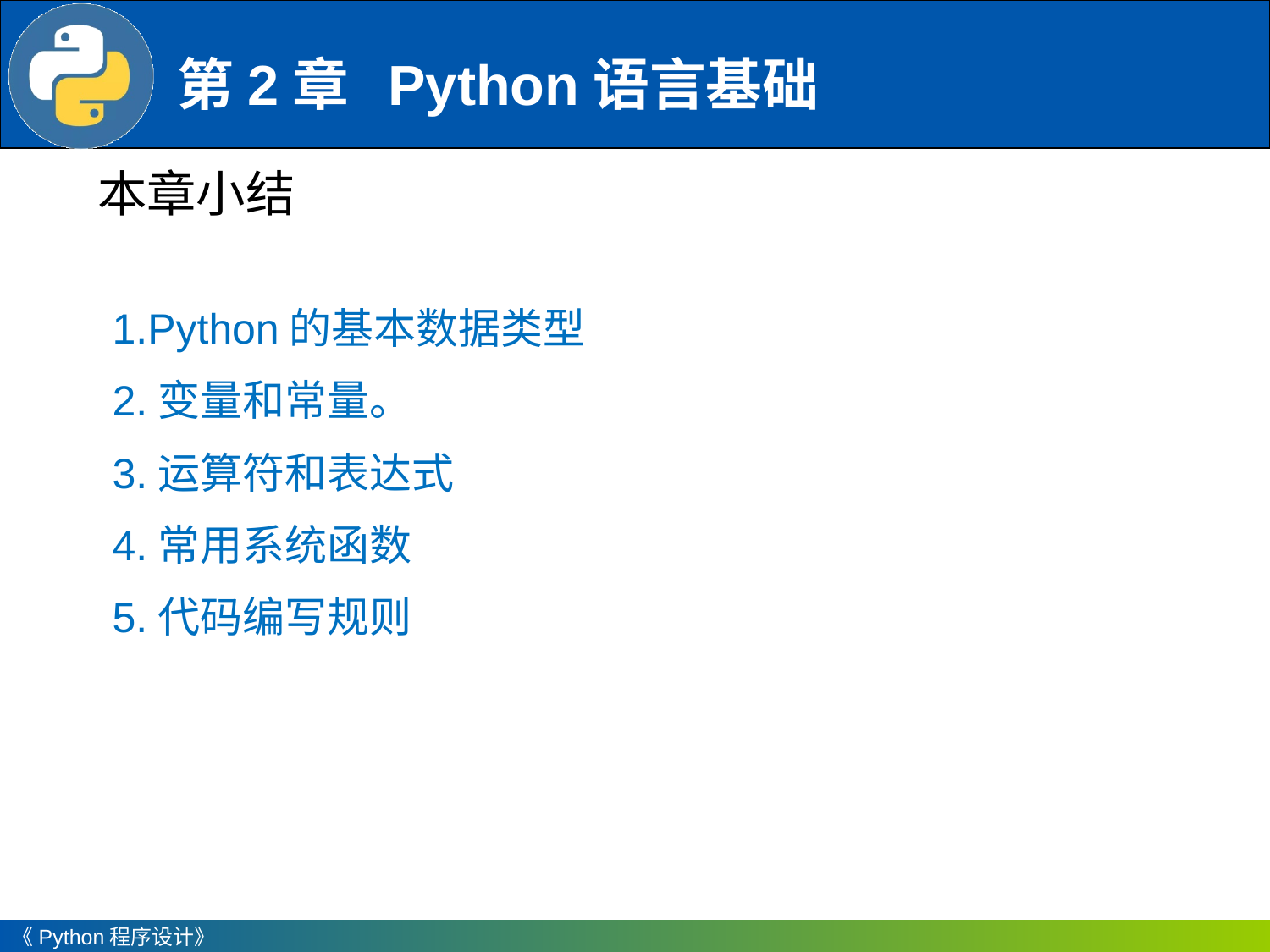

本章小结
1.Python的基本数据类型
2.变量和常量。
3.运算符和表达式
4.常用系统函数
5.代码编写规则